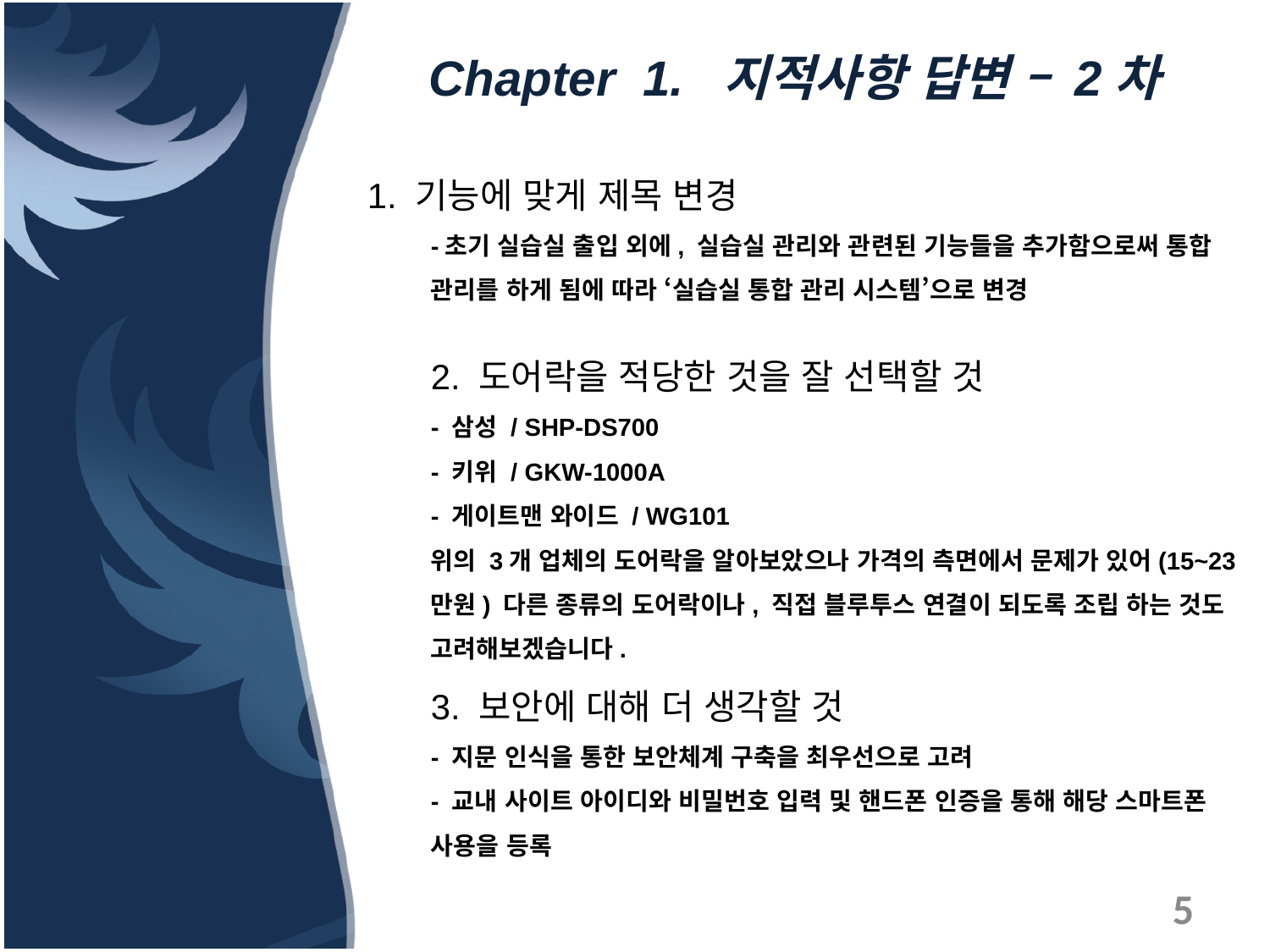

# Chapter  1.  지적사항 답변 – 2차
1. 기능에 맞게 제목 변경
-초기 실습실 출입 외에, 실습실 관리와 관련된 기능들을 추가함으로써 통합 관리를 하게 됨에 따라 ‘실습실 통합 관리 시스템’으로 변경

2. 도어락을 적당한 것을 잘 선택할 것
- 삼성 / SHP-DS700
- 키위 / GKW-1000A
- 게이트맨 와이드 / WG101
위의 3개 업체의 도어락을 알아보았으나 가격의 측면에서 문제가 있어(15~23만원) 다른 종류의 도어락이나, 직접 블루투스 연결이 되도록 조립 하는 것도 고려해보겠습니다.
3. 보안에 대해 더 생각할 것
- 지문 인식을 통한 보안체계 구축을 최우선으로 고려
- 교내 사이트 아이디와 비밀번호 입력 및 핸드폰 인증을 통해 해당 스마트폰 사용을 등록
5